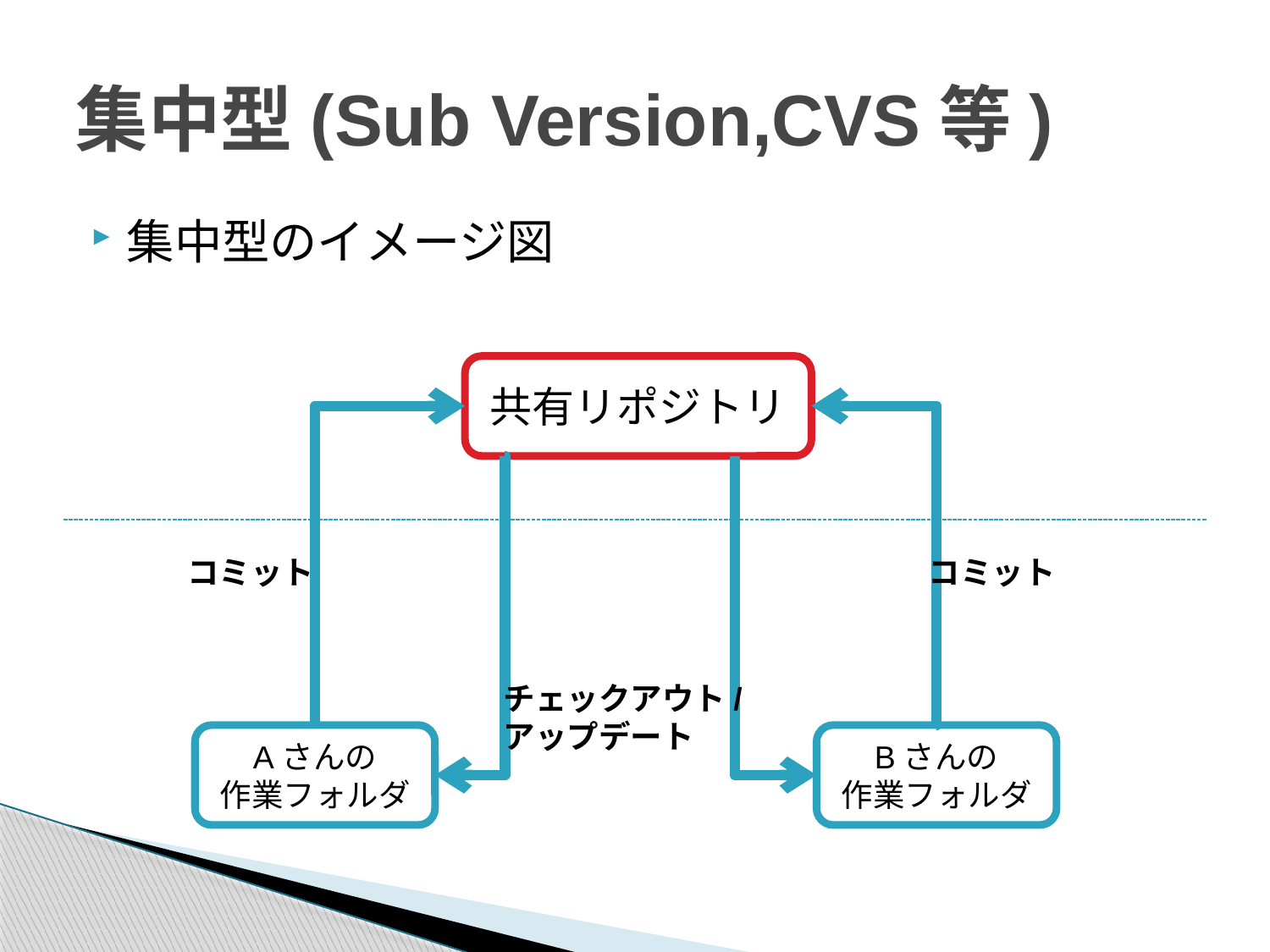

# 集中型(Sub Version,CVS等)
集中型のイメージ図
共有リポジトリ
コミット
コミット
チェックアウト/
アップデート
Aさんの
作業フォルダ
Bさんの
作業フォルダ